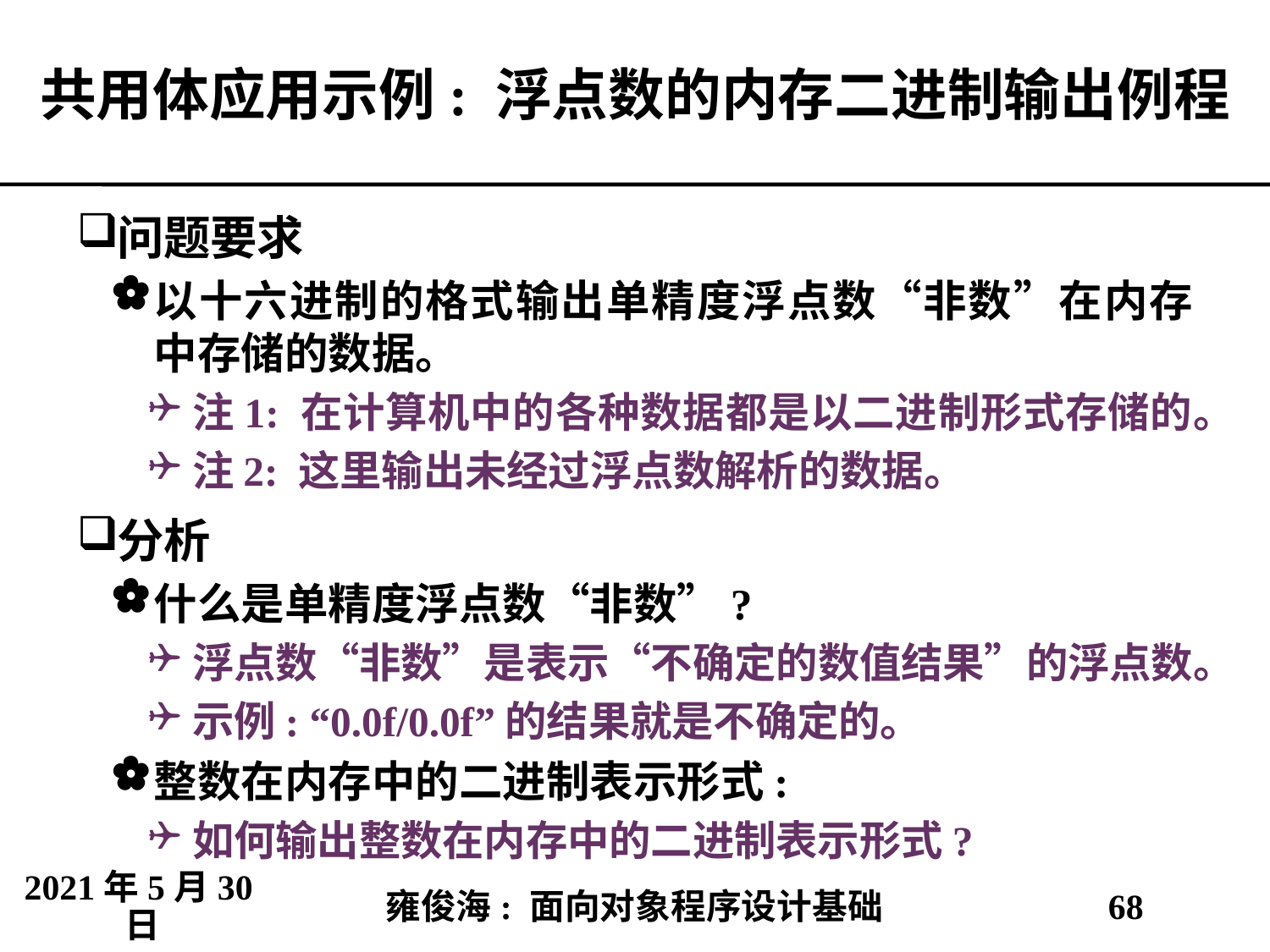

# 共用体应用示例: 浮点数的内存二进制输出例程

问题要求
以十六进制的格式输出单精度浮点数“非数”在内存中存储的数据。
注1: 在计算机中的各种数据都是以二进制形式存储的。
注2: 这里输出未经过浮点数解析的数据。
分析
什么是单精度浮点数“非数”?
浮点数“非数”是表示“不确定的数值结果”的浮点数。
示例: “0.0f/0.0f”的结果就是不确定的。
整数在内存中的二进制表示形式:
如何输出整数在内存中的二进制表示形式?

2021年5月30日
雍俊海: 面向对象程序设计基础
68